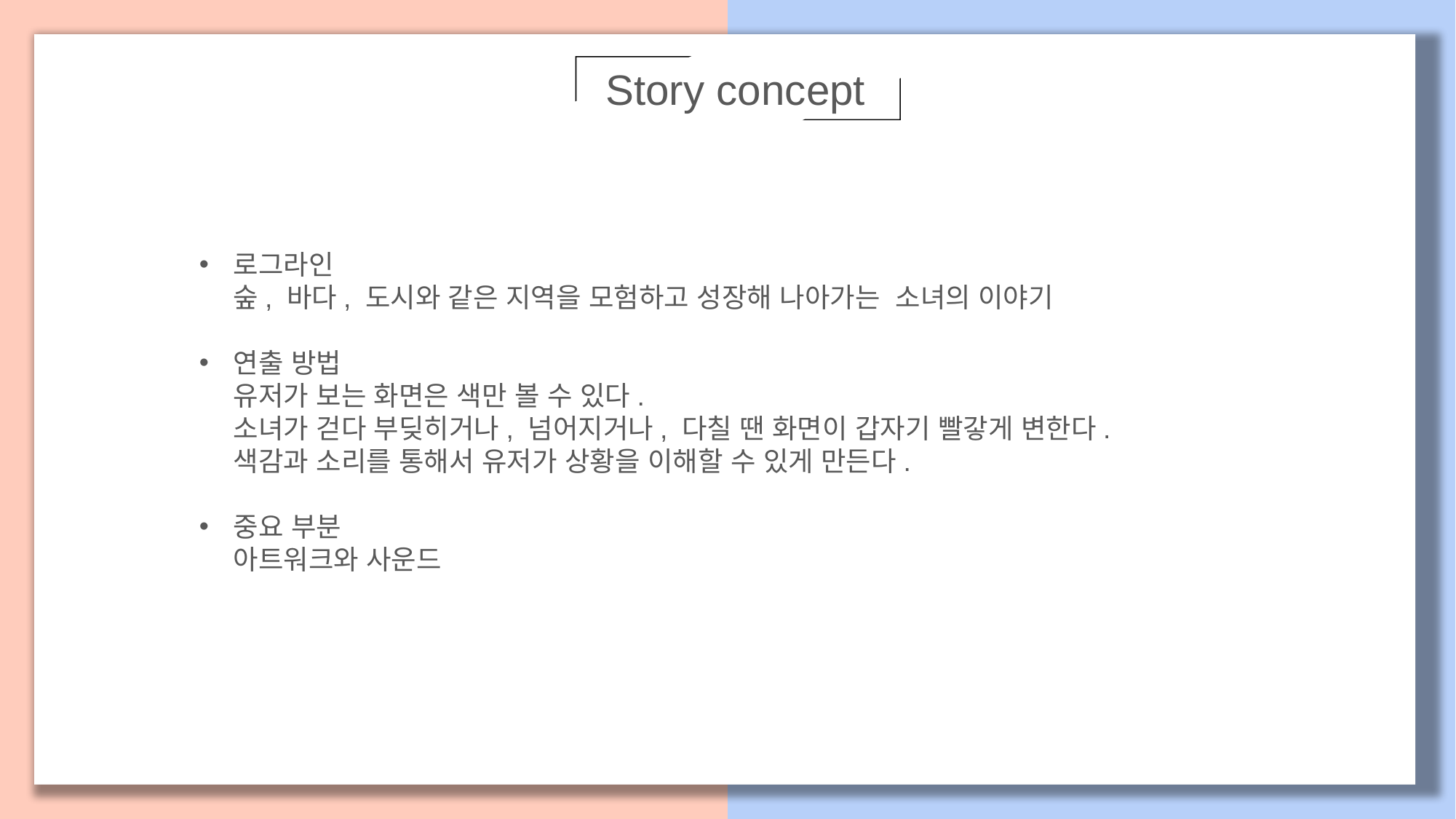

Story concept

로그라인
숲, 바다, 도시와 같은 지역을 모험하고 성장해 나아가는  소녀의 이야기

연출 방법
유저가 보는 화면은 색만 볼 수 있다.
소녀가 걷다 부딪히거나, 넘어지거나, 다칠 땐 화면이 갑자기 빨갛게 변한다.
색감과 소리를 통해서 유저가 상황을 이해할 수 있게 만든다.

중요 부분
아트워크와 사운드